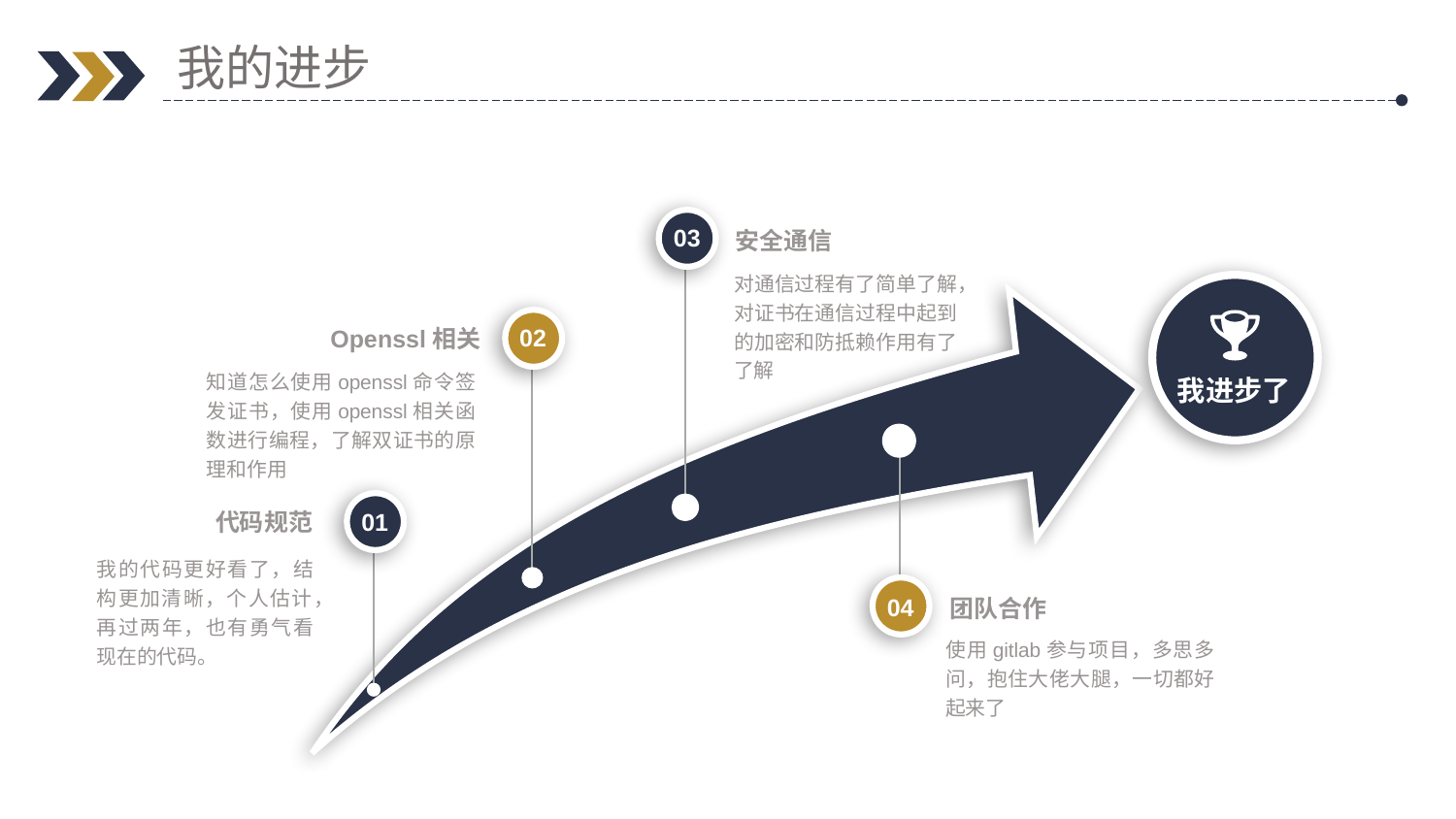

我的进步

安全通信
03

对通信过程有了简单了解，对证书在通信过程中起到的加密和防抵赖作用有了了解

Openssl相关
02

知道怎么使用openssl命令签发证书，使用openssl相关函数进行编程，了解双证书的原理和作用
我进步了

代码规范
01

我的代码更好看了，结构更加清晰，个人估计，再过两年，也有勇气看现在的代码。

团队合作
04
使用gitlab参与项目，多思多问，抱住大佬大腿，一切都好起来了